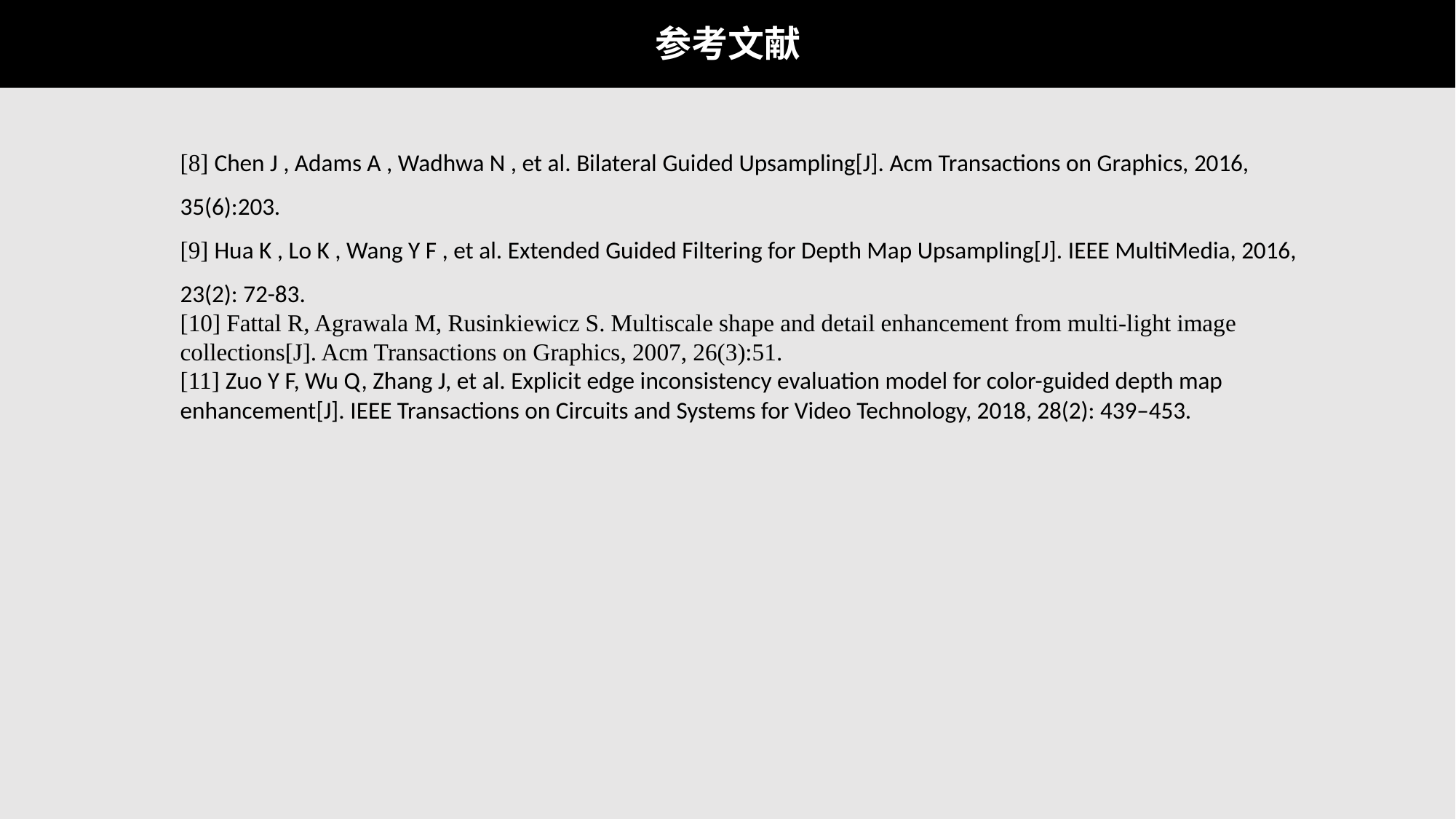

# 参考文献
[8] Chen J , Adams A , Wadhwa N , et al. Bilateral Guided Upsampling[J]. Acm Transactions on Graphics, 2016, 35(6):203.
[9] Hua K , Lo K , Wang Y F , et al. Extended Guided Filtering for Depth Map Upsampling[J]. IEEE MultiMedia, 2016, 23(2): 72-83.
[10] Fattal R, Agrawala M, Rusinkiewicz S. Multiscale shape and detail enhancement from multi-light image collections[J]. Acm Transactions on Graphics, 2007, 26(3):51.
[11] Zuo Y F, Wu Q, Zhang J, et al. Explicit edge inconsistency evaluation model for color-guided depth map enhancement[J]. IEEE Transactions on Circuits and Systems for Video Technology, 2018, 28(2): 439–453.